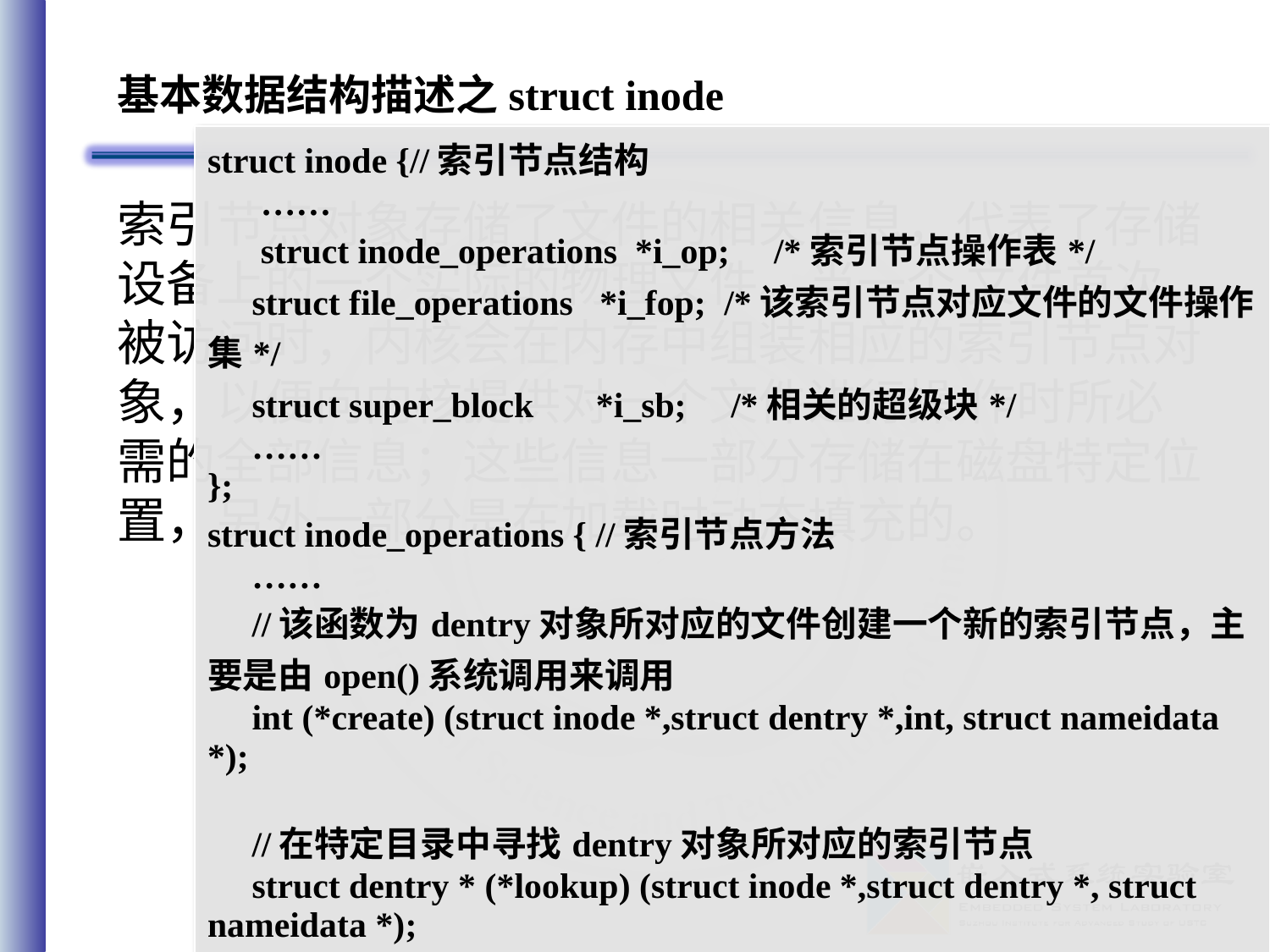

# 基本数据结构描述之struct inode
| struct inode {//索引节点结构 …… struct inode\_operations \*i\_op; /\*索引节点操作表\*/ struct file\_operations \*i\_fop; /\*该索引节点对应文件的文件操作集\*/ struct super\_block \*i\_sb; /\*相关的超级块\*/ …… }; struct inode\_operations { //索引节点方法 …… //该函数为dentry对象所对应的文件创建一个新的索引节点，主要是由open()系统调用来调用 int (\*create) (struct inode \*,struct dentry \*,int, struct nameidata \*); //在特定目录中寻找dentry对象所对应的索引节点 struct dentry \* (\*lookup) (struct inode \*,struct dentry \*, struct nameidata \*); …… }; |
| --- |
索引节点对象存储了文件的相关信息，代表了存储设备上的一个实际的物理文件。当一个 文件首次被访问时，内核会在内存中组装相应的索引节点对象，以便向内核提供对一个文件进行操 作时所必需的全部信息；这些信息一部分存储在磁盘特定位置，另外一部分是在加载时动态填充的。